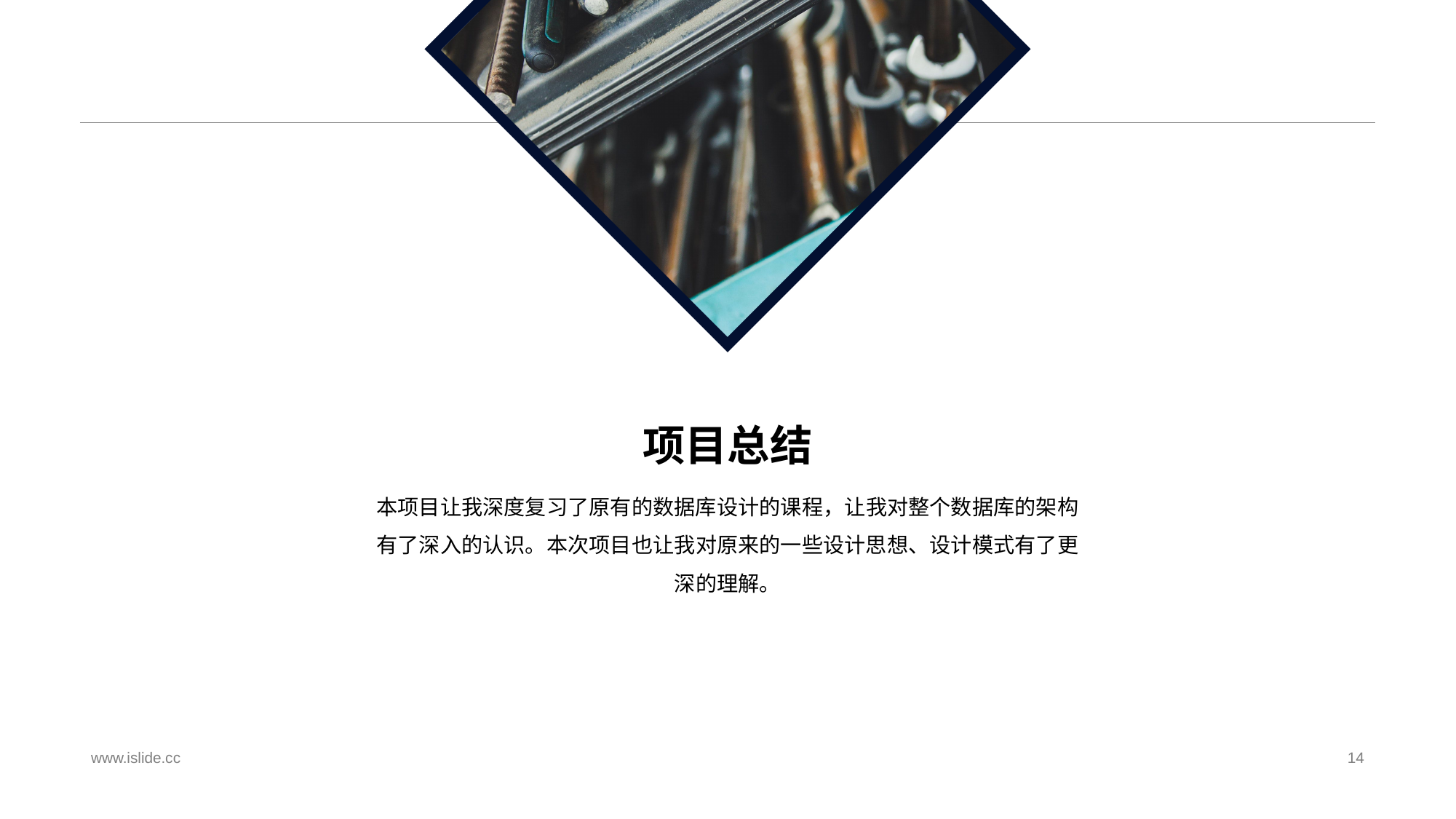

项目总结
本项目让我深度复习了原有的数据库设计的课程，让我对整个数据库的架构有了深入的认识。本次项目也让我对原来的一些设计思想、设计模式有了更深的理解。
www.islide.cc
14